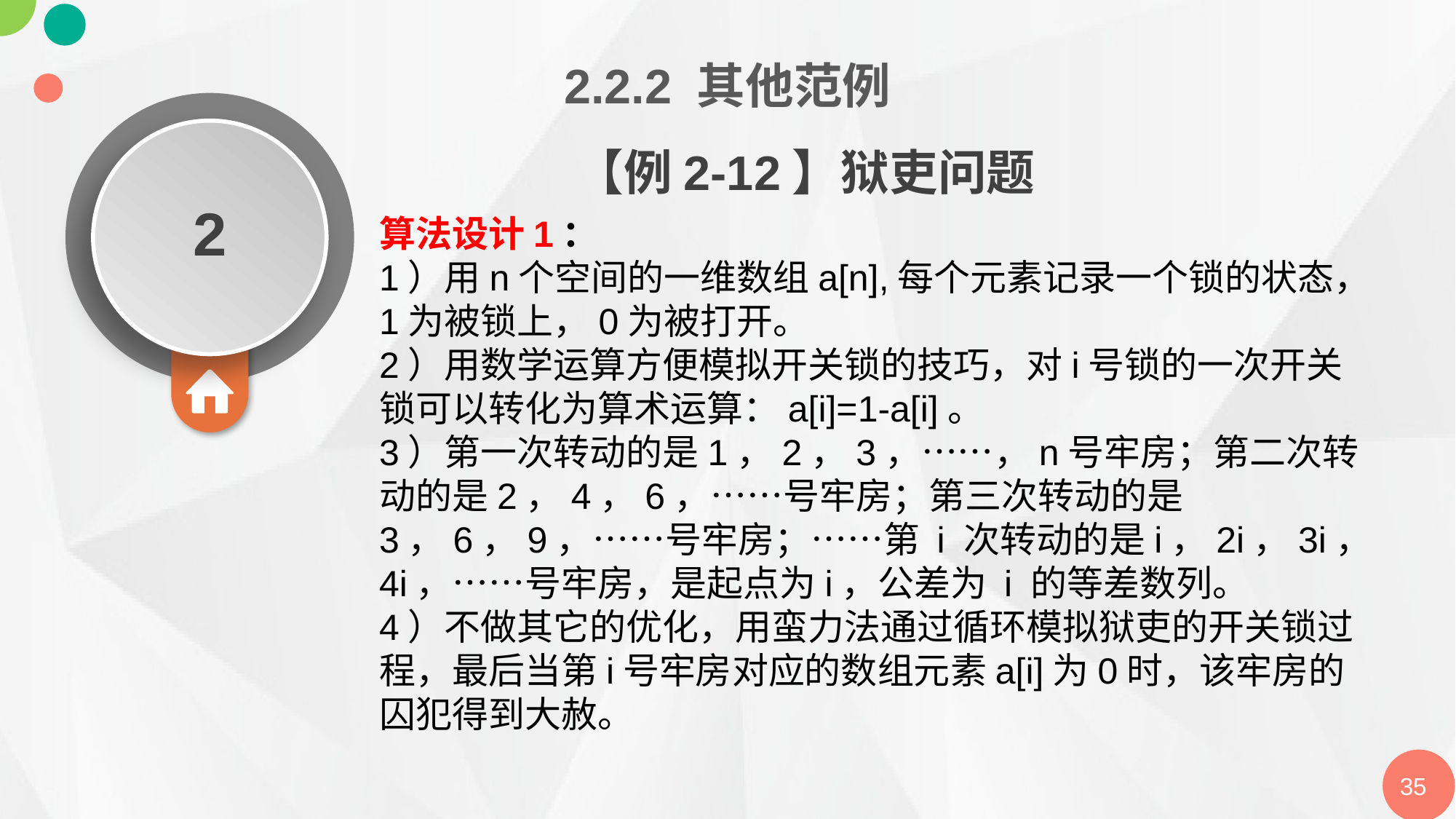

2.2.2 其他范例

【例2-12】狱吏问题
2
算法设计1：
1）用n个空间的一维数组a[n],每个元素记录一个锁的状态，1为被锁上，0为被打开。
2）用数学运算方便模拟开关锁的技巧，对i号锁的一次开关锁可以转化为算术运算：a[i]=1-a[i]。
3）第一次转动的是1，2，3，……，n号牢房；第二次转动的是2，4，6，……号牢房；第三次转动的是3，6，9，……号牢房；……第 i 次转动的是i，2i，3i，4i，……号牢房，是起点为i，公差为 i 的等差数列。
4）不做其它的优化，用蛮力法通过循环模拟狱吏的开关锁过程，最后当第i号牢房对应的数组元素a[i]为0时，该牢房的囚犯得到大赦。